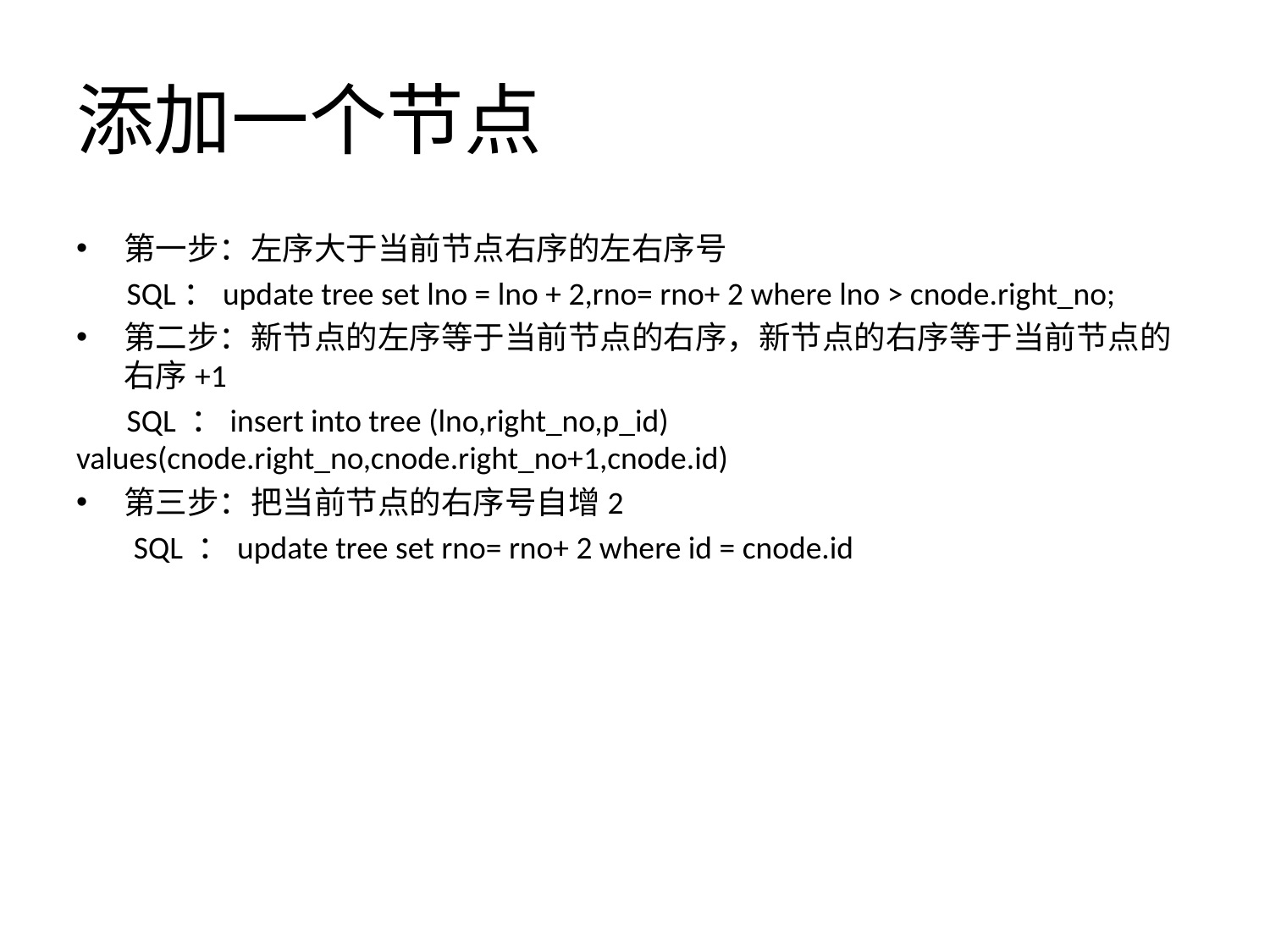

# 添加一个节点
第一步：左序大于当前节点右序的左右序号
       SQL：update tree set lno = lno + 2,rno= rno+ 2 where lno > cnode.right_no;
第二步：新节点的左序等于当前节点的右序，新节点的右序等于当前节点的右序+1
       SQL ：insert into tree (lno,right_no,p_id) values(cnode.right_no,cnode.right_no+1,cnode.id)
第三步：把当前节点的右序号自增2
        SQL ：update tree set rno= rno+ 2 where id = cnode.id